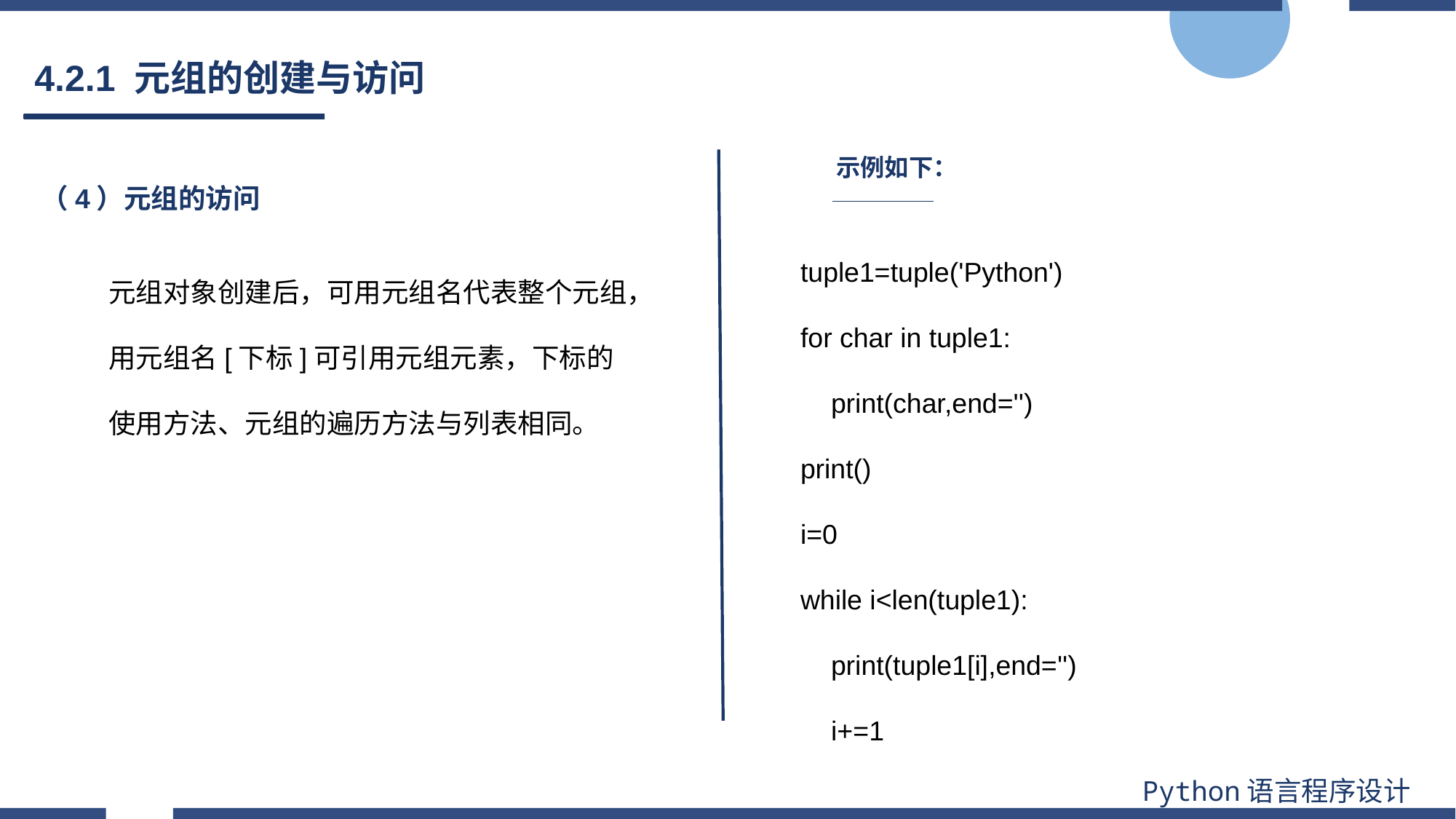

# 4.2.1 元组的创建与访问
示例如下：
（4）元组的访问
tuple1=tuple('Python')
for char in tuple1:
    print(char,end='')
print()
i=0
while i<len(tuple1):
    print(tuple1[i],end='')
    i+=1
元组对象创建后，可用元组名代表整个元组，用元组名[下标]可引用元组元素，下标的使用方法、元组的遍历方法与列表相同。